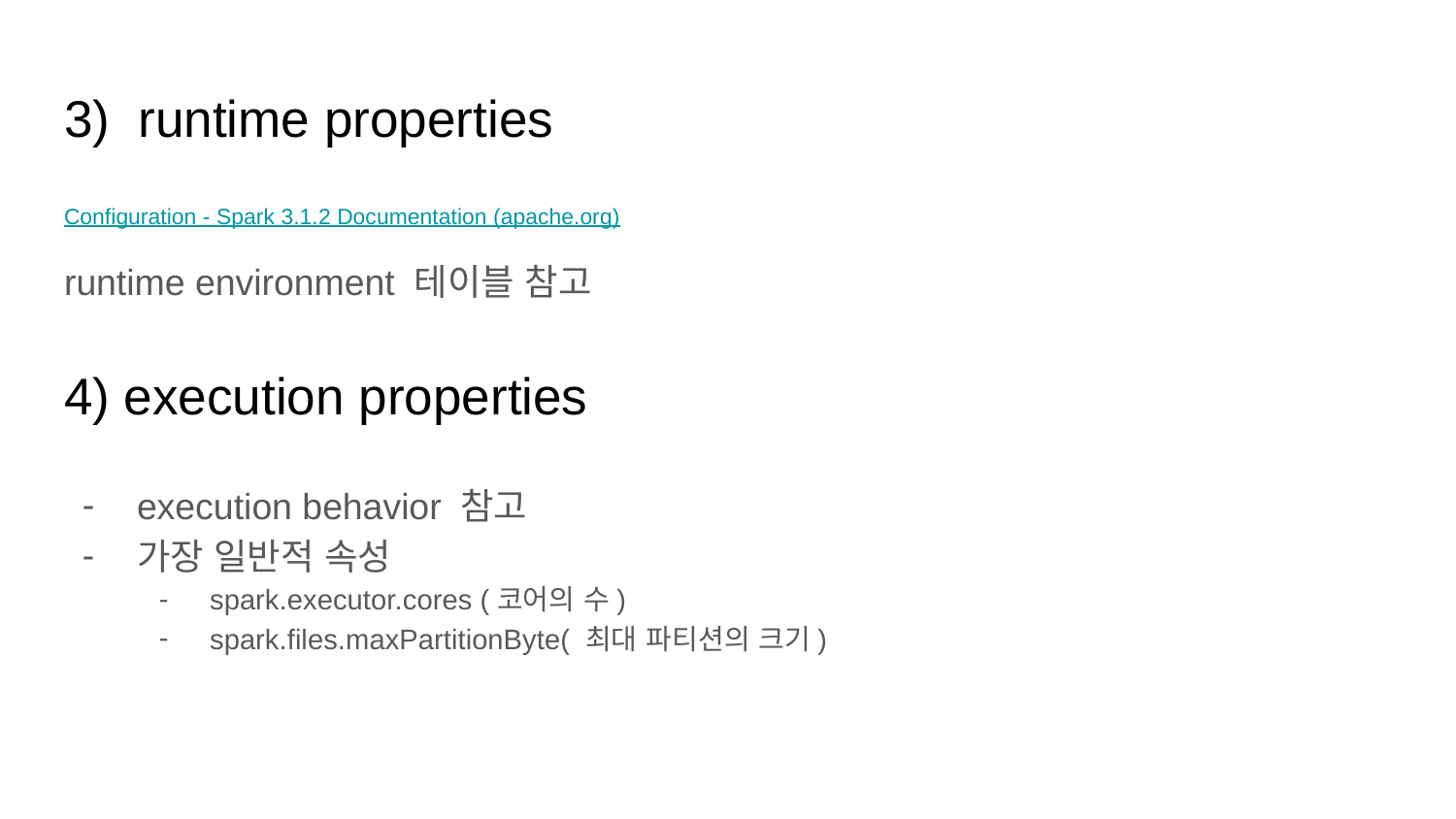

# 3)  runtime properties
Configuration - Spark 3.1.2 Documentation (apache.org)
runtime environment 테이블 참고
4) execution properties
execution behavior 참고
가장 일반적 속성
spark.executor.cores (코어의 수)
spark.files.maxPartitionByte( 최대 파티션의 크기)